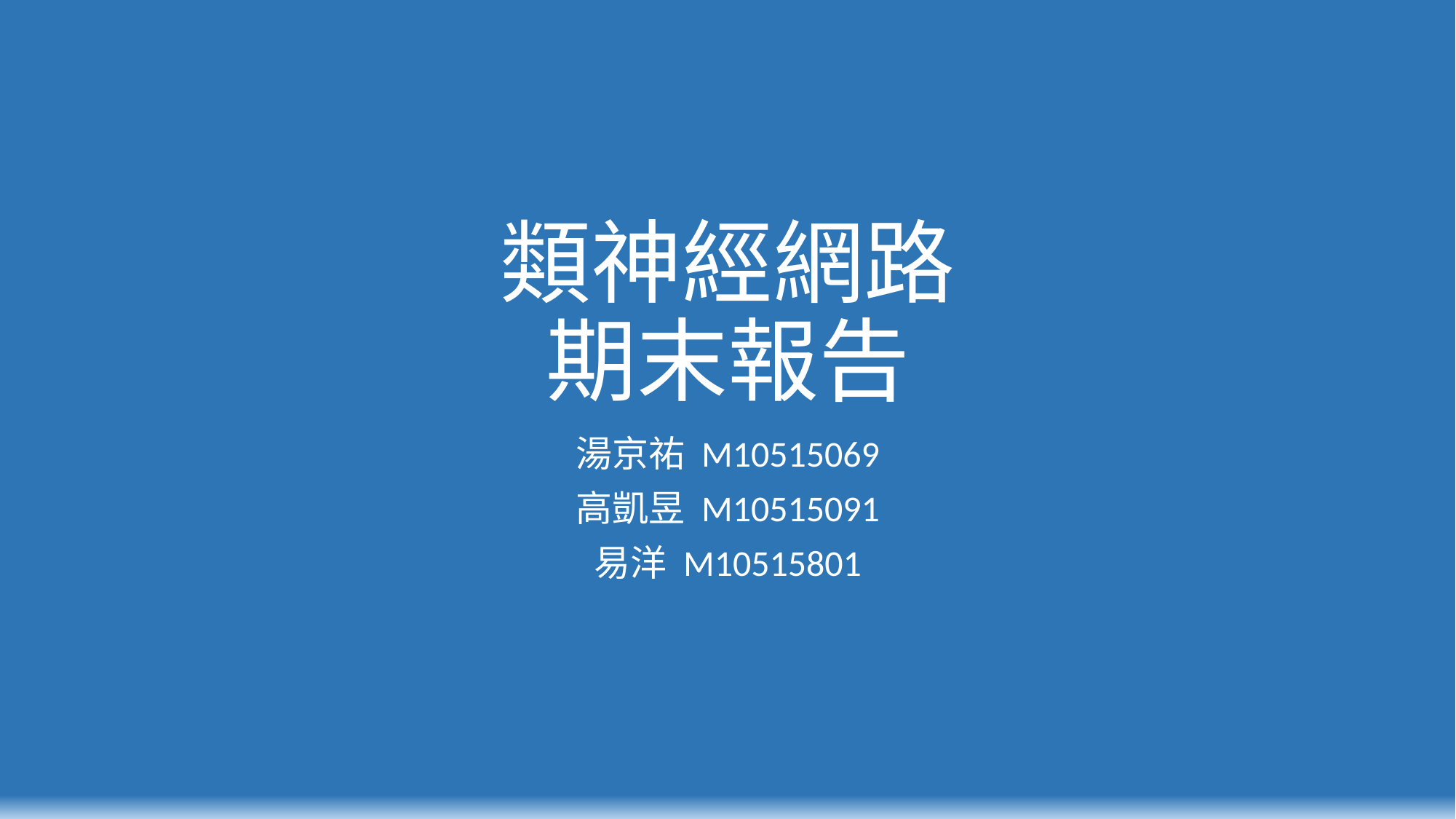

# 類神經網路 期末報告
湯京祐 M10515069
高凱昱 M10515091
易洋 M10515801